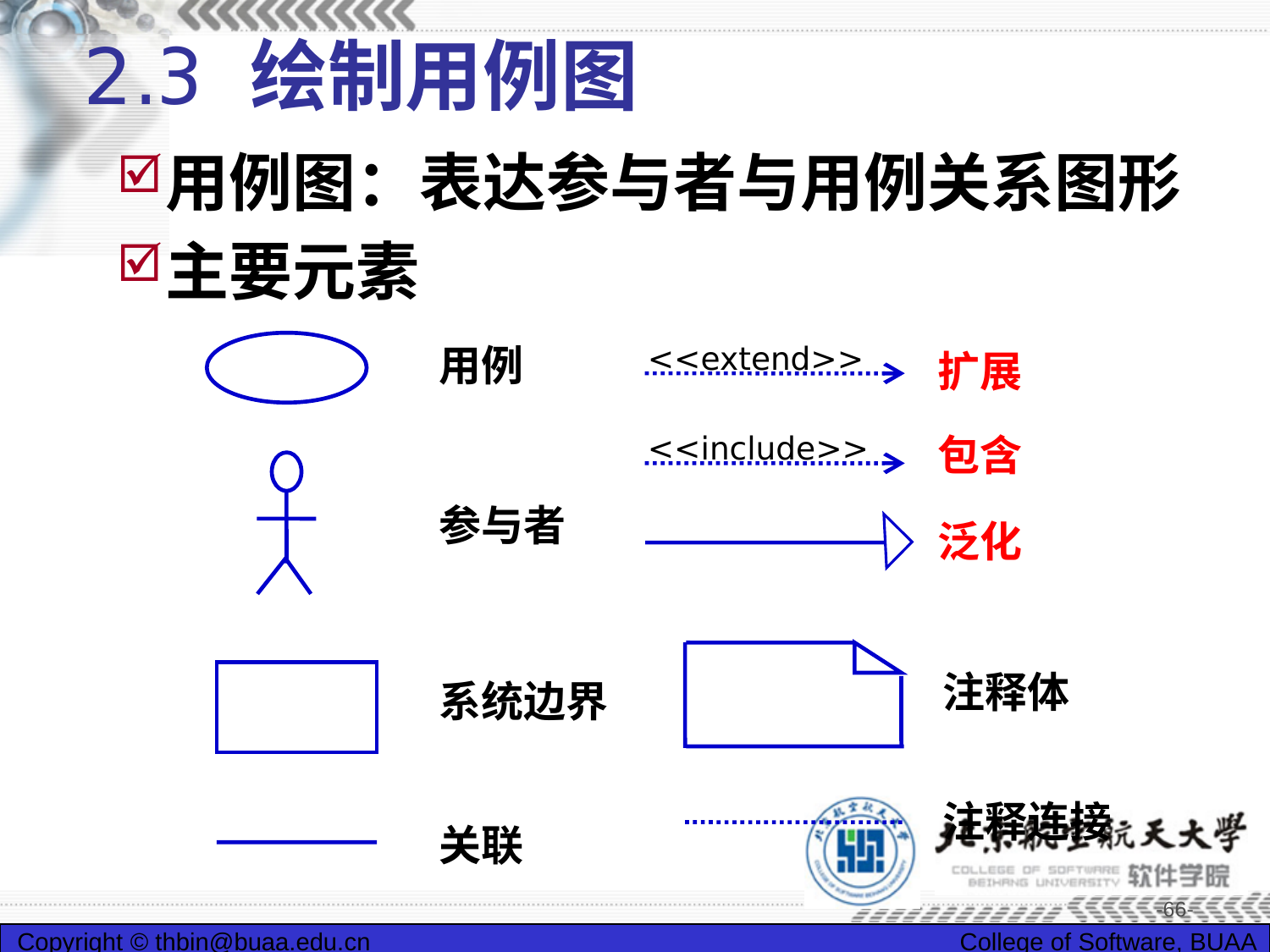

# 2.3 绘制用例图
用例图：表达参与者与用例关系图形
主要元素
用例
<<extend>>

扩展
<<include>>

包含

参与者
泛化

注释体

系统边界
注释连接
关联

-66-